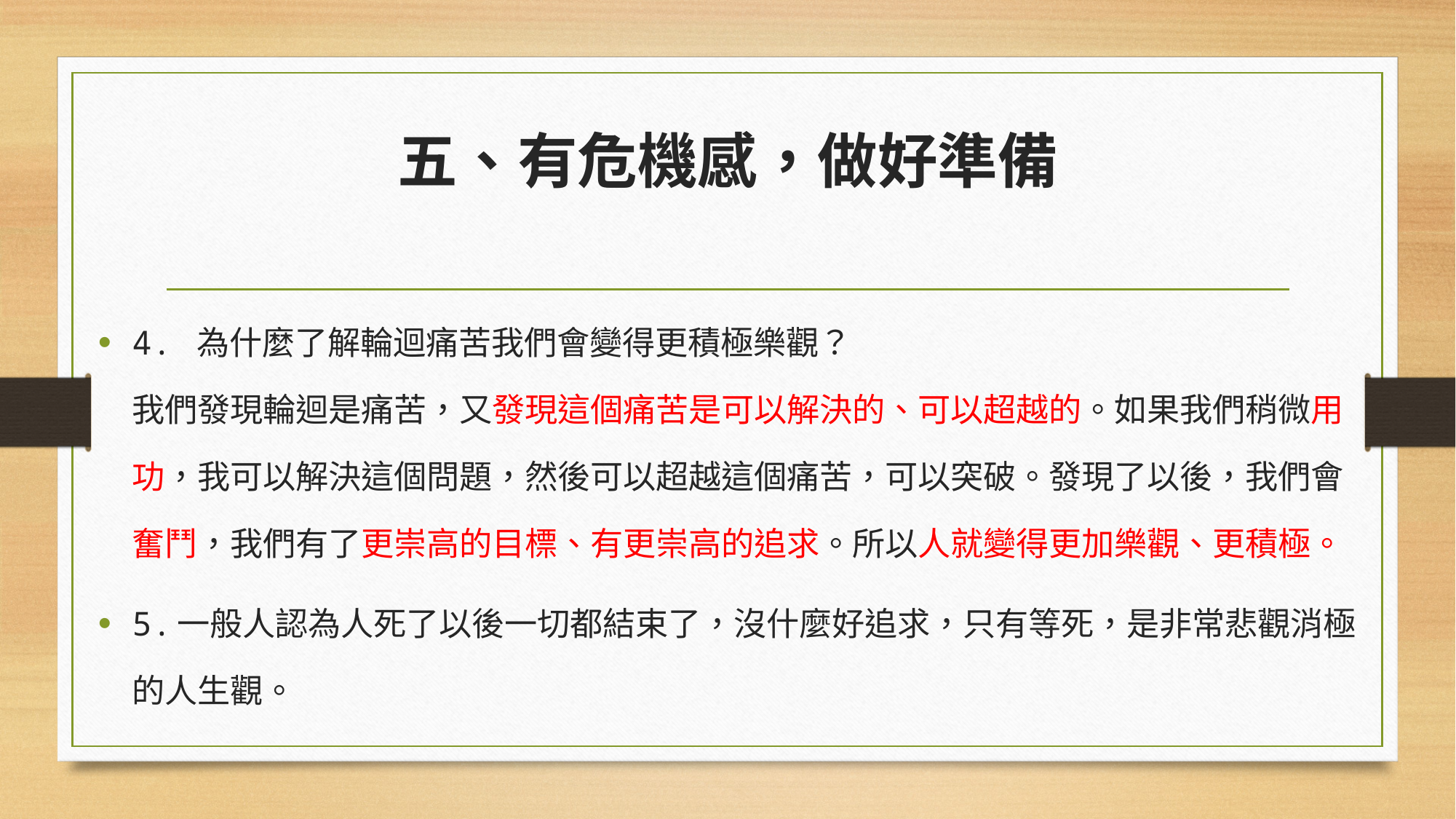

# 五、有危機感，做好準備
4. 為什麼了解輪迴痛苦我們會變得更積極樂觀？
我們發現輪迴是痛苦，又發現這個痛苦是可以解決的、可以超越的。如果我們稍微用功，我可以解決這個問題，然後可以超越這個痛苦，可以突破。發現了以後，我們會奮鬥，我們有了更崇高的目標、有更崇高的追求。所以人就變得更加樂觀、更積極。
5.一般人認為人死了以後一切都結束了，沒什麼好追求，只有等死，是非常悲觀消極的人生觀。